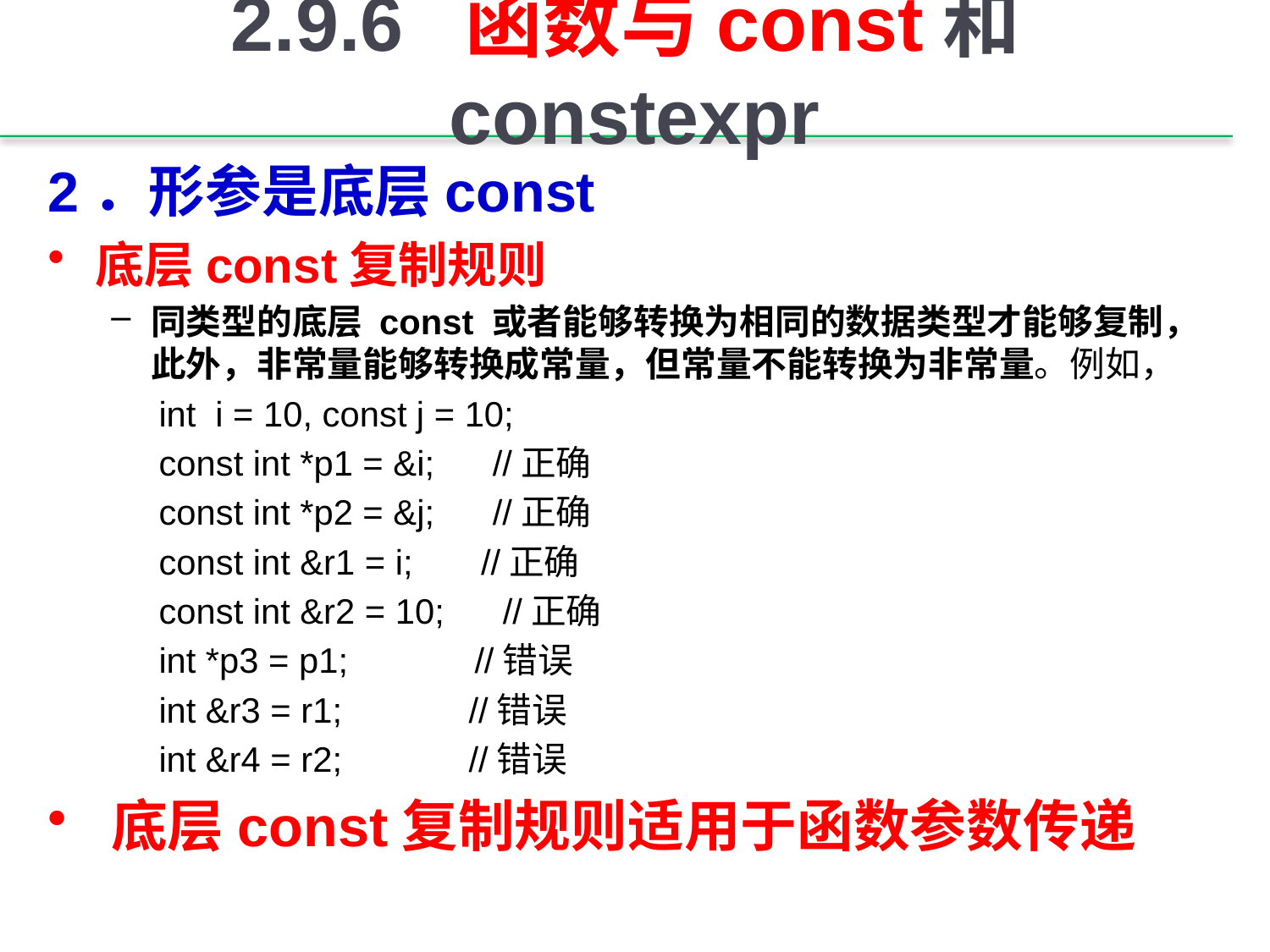

# 2.9.6  函数与const和constexpr
2．形参是底层const
底层const复制规则
同类型的底层 const 或者能够转换为相同的数据类型才能够复制，此外，非常量能够转换成常量，但常量不能转换为非常量。例如，
int  i = 10, const j = 10;
const int *p1 = &i;      //正确
const int *p2 = &j;      //正确
const int &r1 = i;       //正确
const int &r2 = 10;      //正确
int *p3 = p1;             //错误
int &r3 = r1;             //错误
int &r4 = r2;             //错误
底层const复制规则适用于函数参数传递